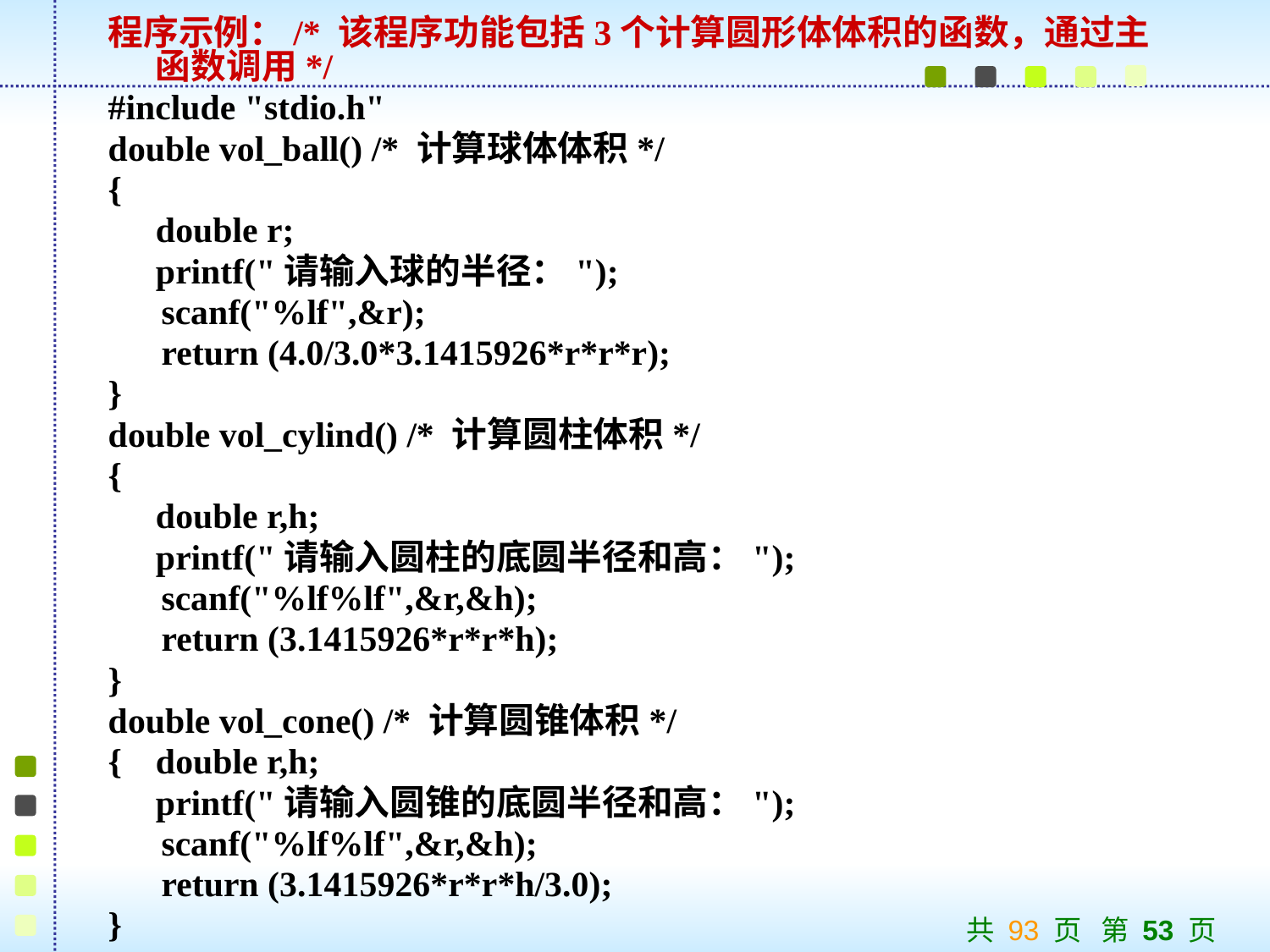

程序示例：/* 该程序功能包括3个计算圆形体体积的函数，通过主函数调用*/
#include "stdio.h"
double vol_ball() /* 计算球体体积*/
{
	double r;
	printf("请输入球的半径：");
      scanf("%lf",&r);
      return (4.0/3.0*3.1415926*r*r*r);
}
double vol_cylind() /* 计算圆柱体积*/
{
	double r,h;
	printf("请输入圆柱的底圆半径和高：");
      scanf("%lf%lf",&r,&h);
      return (3.1415926*r*r*h);
}
double vol_cone() /* 计算圆锥体积*/
{	double r,h;
	printf("请输入圆锥的底圆半径和高：");
      scanf("%lf%lf",&r,&h);
      return (3.1415926*r*r*h/3.0);
}
共 93 页   第 53 页